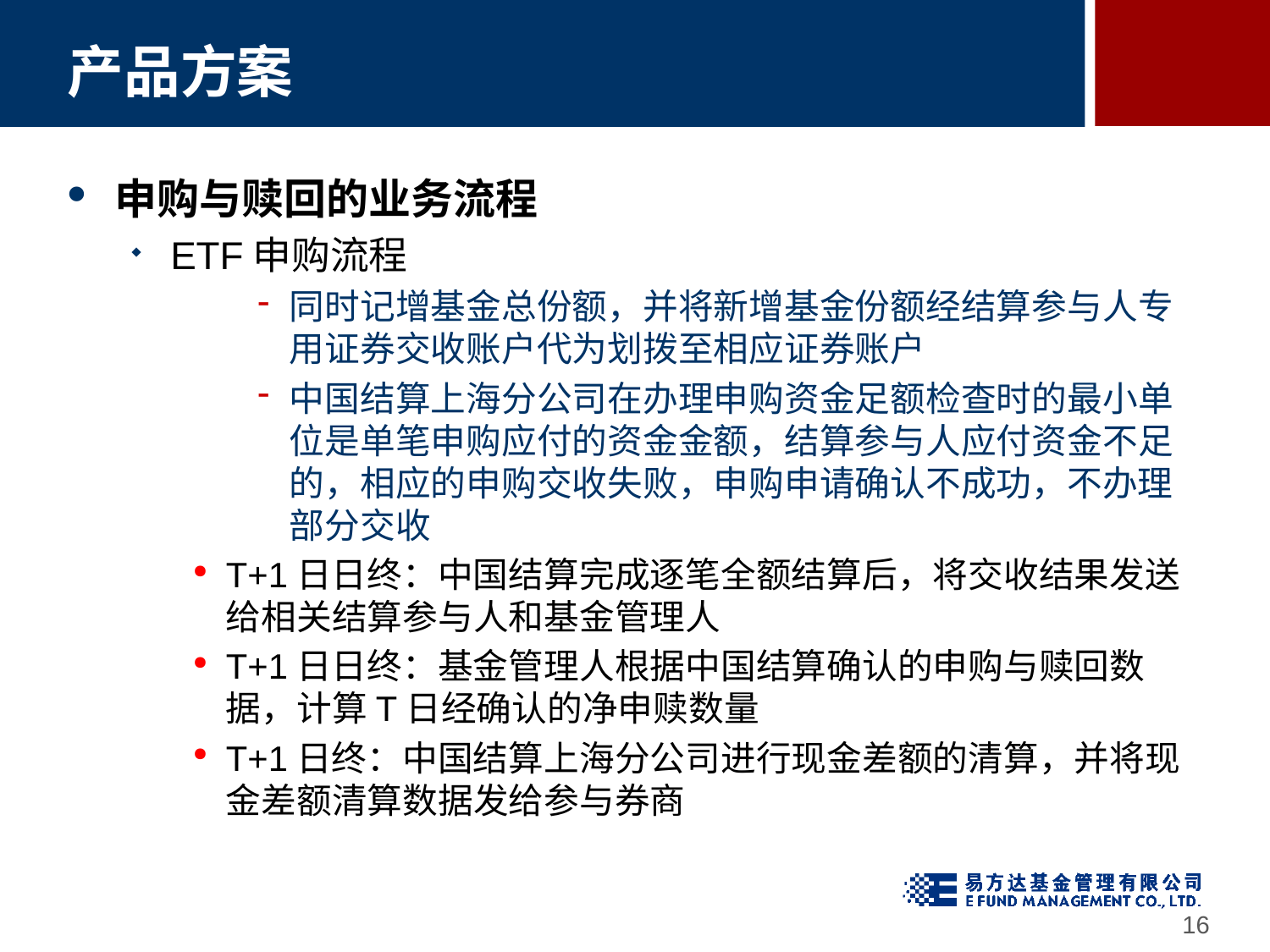

# 产品方案
申购与赎回的业务流程
ETF申购流程
同时记增基金总份额，并将新增基金份额经结算参与人专用证券交收账户代为划拨至相应证券账户
中国结算上海分公司在办理申购资金足额检查时的最小单位是单笔申购应付的资金金额，结算参与人应付资金不足的，相应的申购交收失败，申购申请确认不成功，不办理部分交收
T+1日日终：中国结算完成逐笔全额结算后，将交收结果发送给相关结算参与人和基金管理人
T+1日日终：基金管理人根据中国结算确认的申购与赎回数据，计算T日经确认的净申赎数量
T+1日终：中国结算上海分公司进行现金差额的清算，并将现金差额清算数据发给参与券商